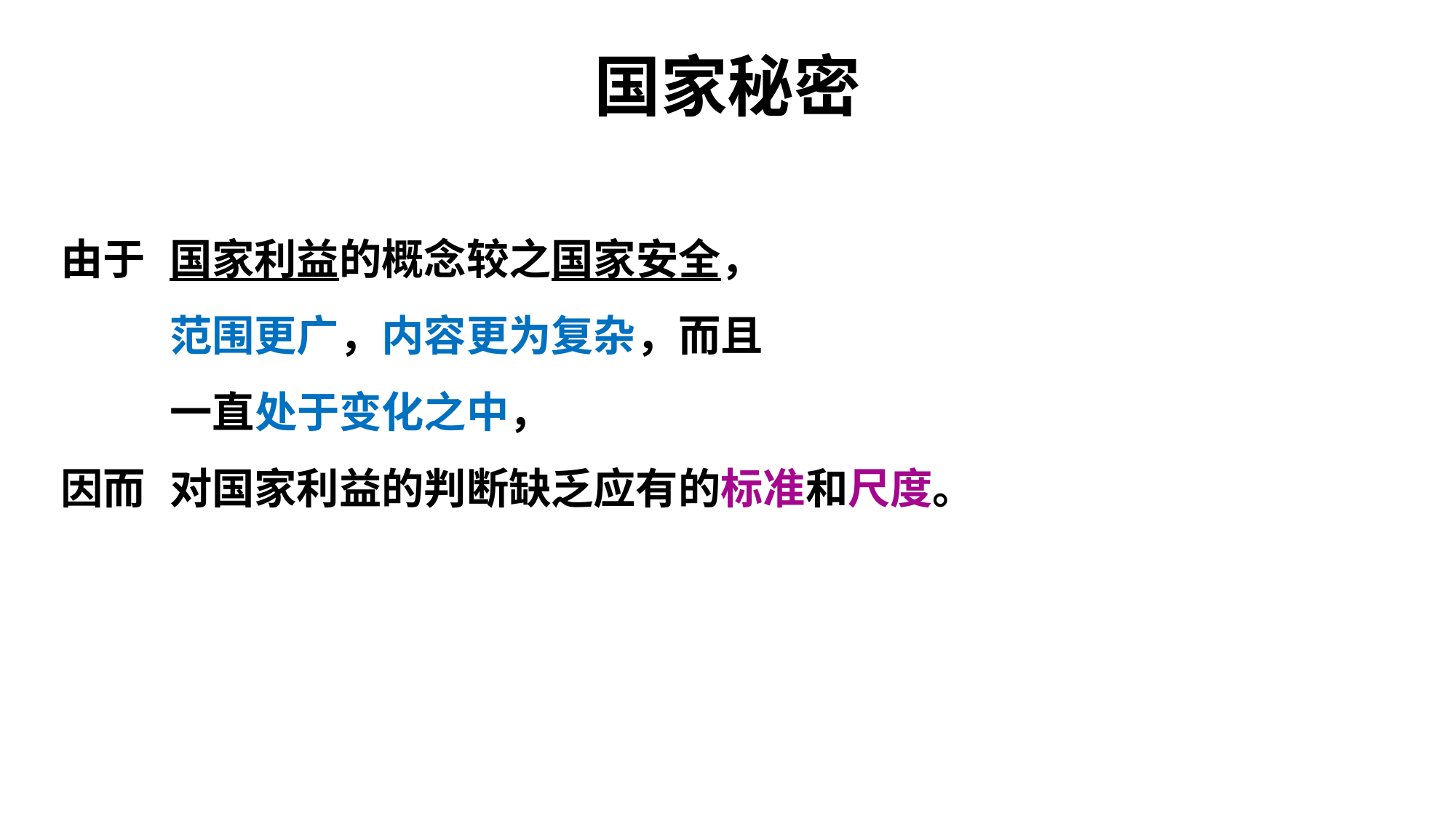

# 国家秘密
由于	国家利益的概念较之国家安全，
	范围更广，内容更为复杂，而且
	一直处于变化之中，
因而	对国家利益的判断缺乏应有的标准和尺度。